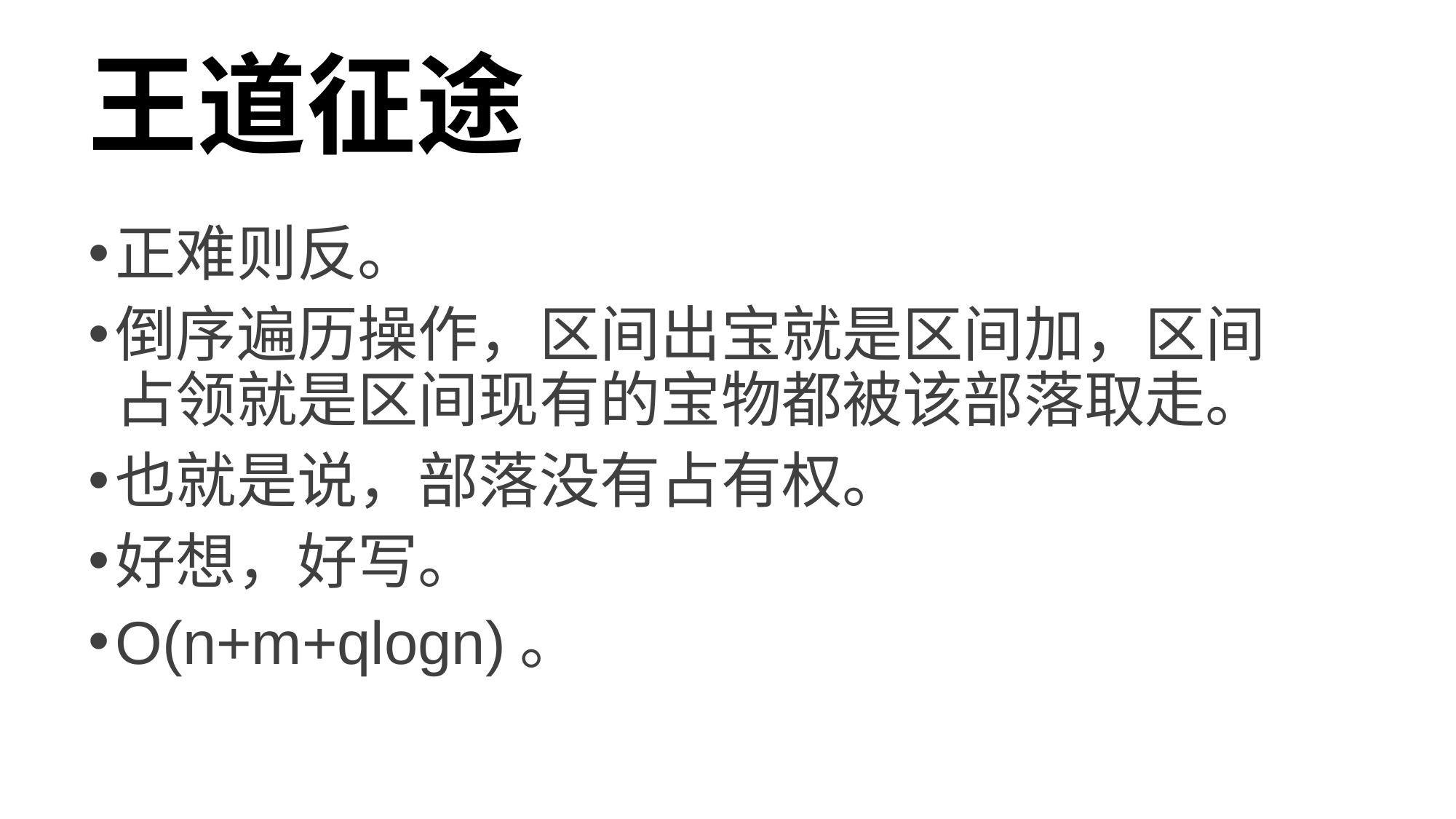

# 王道征途
正难则反。
倒序遍历操作，区间出宝就是区间加，区间占领就是区间现有的宝物都被该部落取走。
也就是说，部落没有占有权。
好想，好写。
O(n+m+qlogn)。